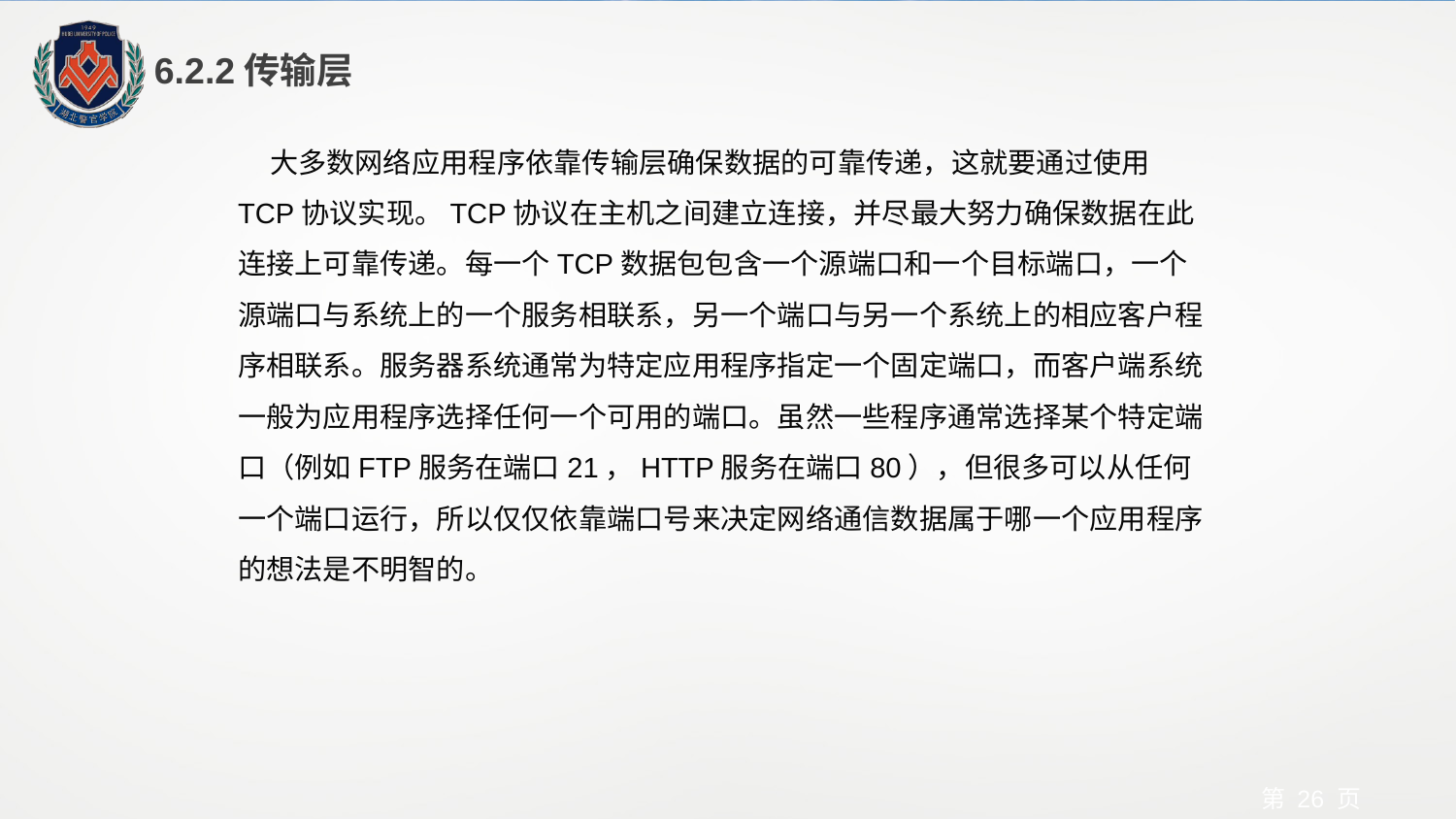

6.2.2传输层
    大多数网络应用程序依靠传输层确保数据的可靠传递，这就要通过使用TCP协议实现。TCP协议在主机之间建立连接，并尽最大努力确保数据在此连接上可靠传递。每一个TCP数据包包含一个源端口和一个目标端口，一个源端口与系统上的一个服务相联系，另一个端口与另一个系统上的相应客户程序相联系。服务器系统通常为特定应用程序指定一个固定端口，而客户端系统一般为应用程序选择任何一个可用的端口。虽然一些程序通常选择某个特定端口（例如FTP服务在端口21，HTTP服务在端口80），但很多可以从任何一个端口运行，所以仅仅依靠端口号来决定网络通信数据属于哪一个应用程序的想法是不明智的。